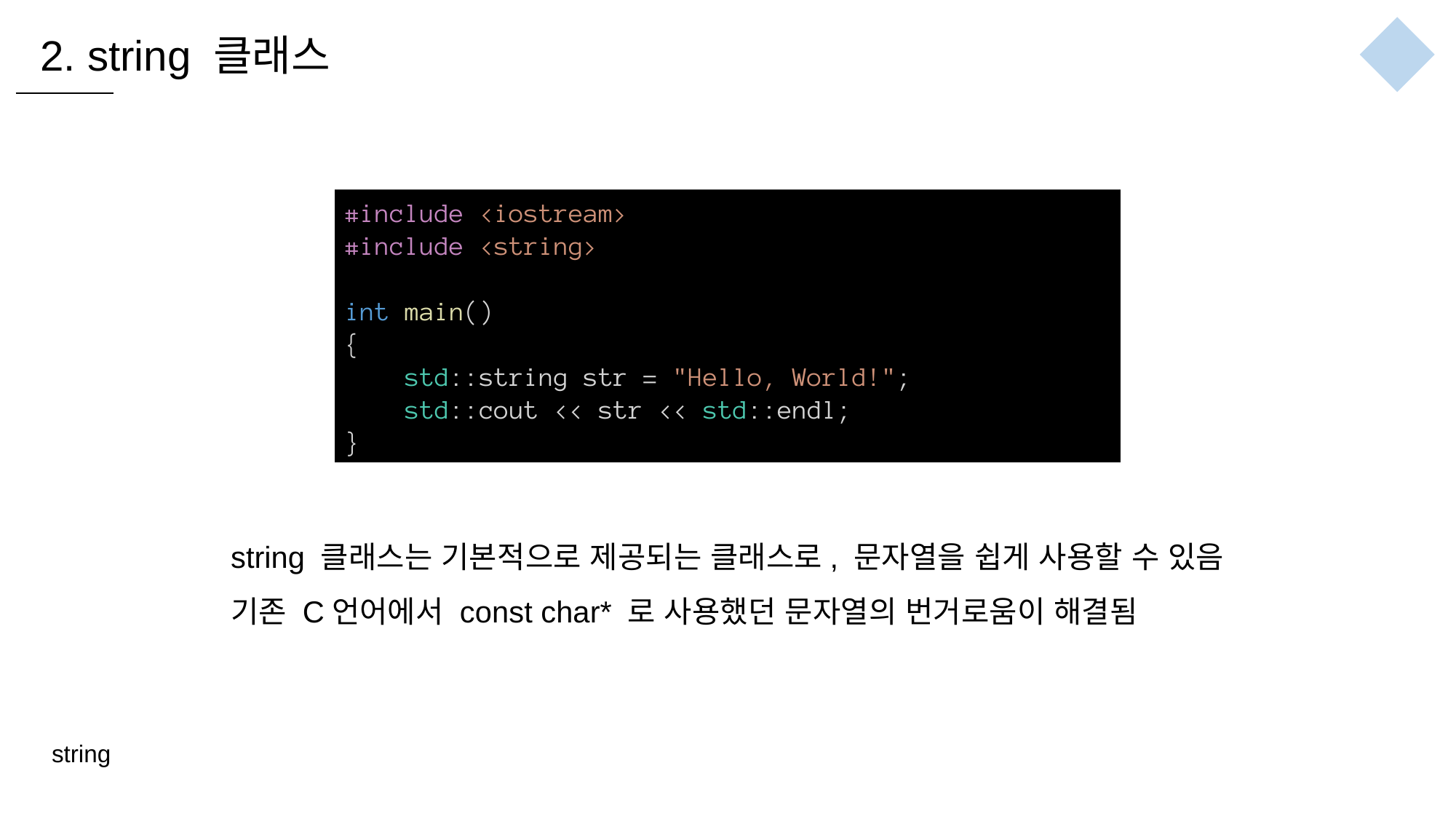

2. string 클래스
#include <iostream>
#include <string>
int main()
{
    std::string str = "Hello, World!";
    std::cout << str << std::endl;
}
string 클래스는 기본적으로 제공되는 클래스로, 문자열을 쉽게 사용할 수 있음
기존 C언어에서 const char* 로 사용했던 문자열의 번거로움이 해결됨
string